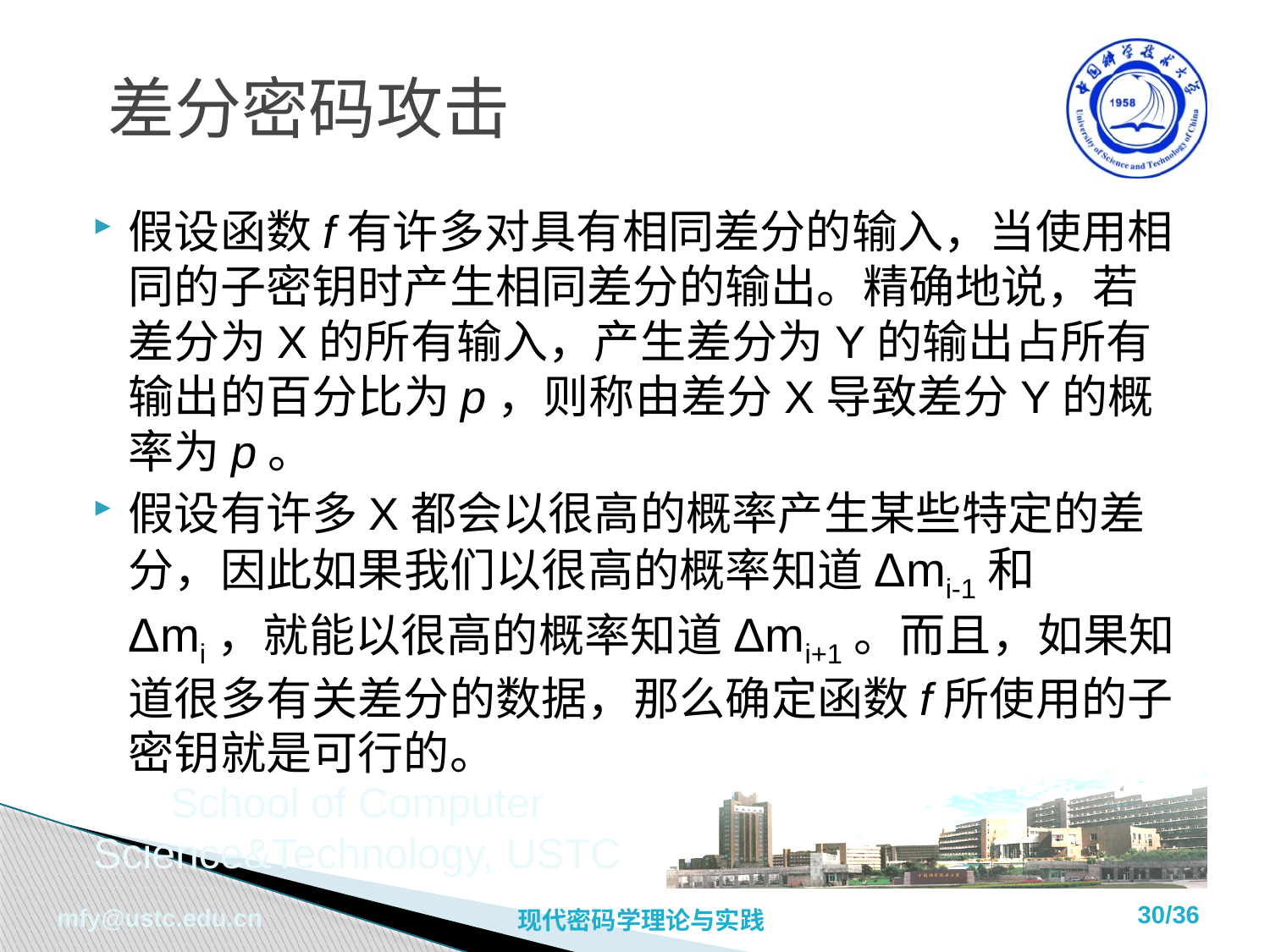

# 差分密码攻击
假设函数f有许多对具有相同差分的输入，当使用相同的子密钥时产生相同差分的输出。精确地说，若差分为X的所有输入，产生差分为Y的输出占所有输出的百分比为p，则称由差分X导致差分Y的概率为p。
假设有许多X都会以很高的概率产生某些特定的差分，因此如果我们以很高的概率知道Δmi-1和Δmi，就能以很高的概率知道Δmi+1。而且，如果知道很多有关差分的数据，那么确定函数f所使用的子密钥就是可行的。